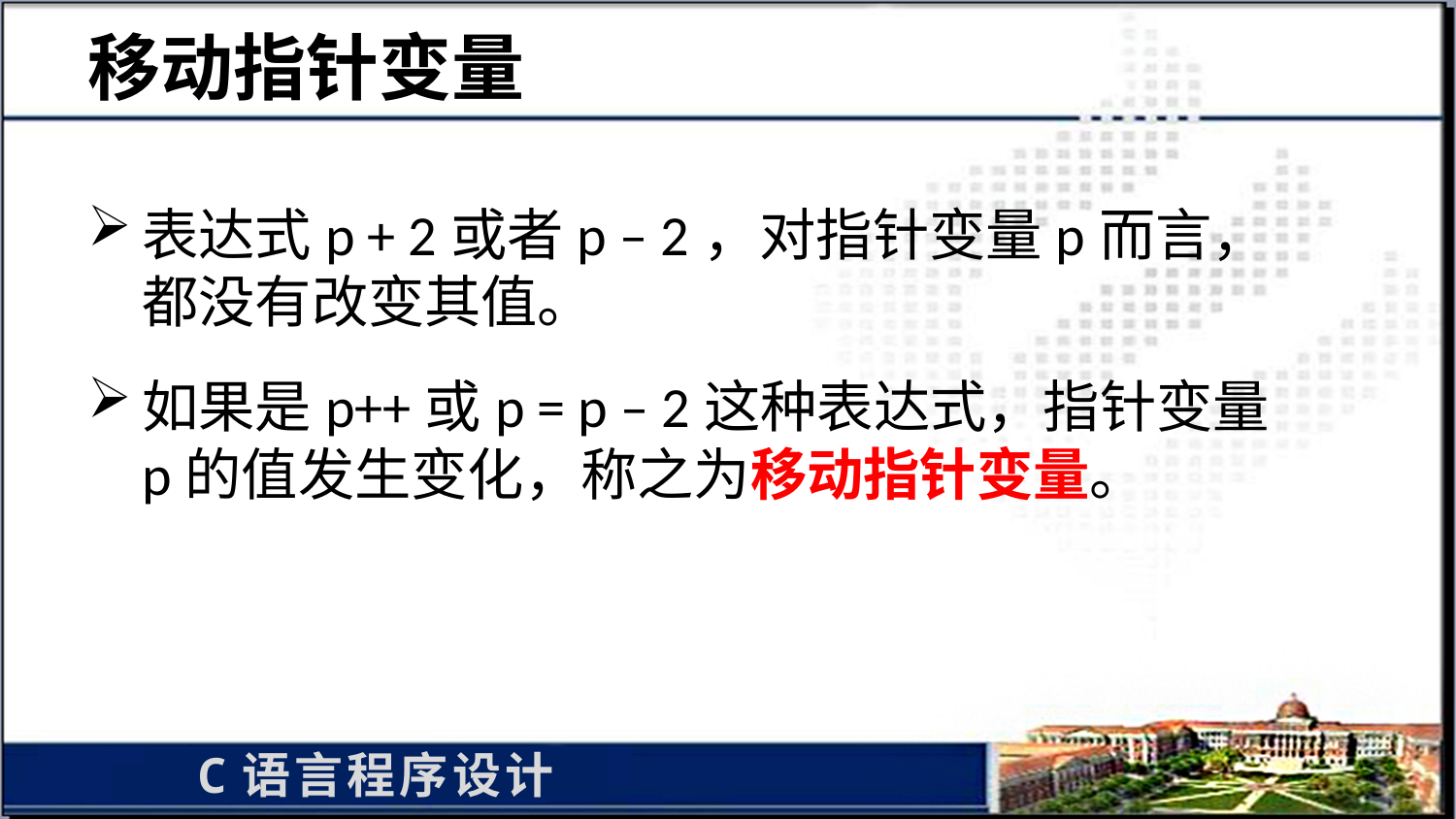

# 移动指针变量
表达式p + 2或者p – 2，对指针变量p而言，都没有改变其值。
如果是p++或p = p – 2这种表达式，指针变量p的值发生变化，称之为移动指针变量。